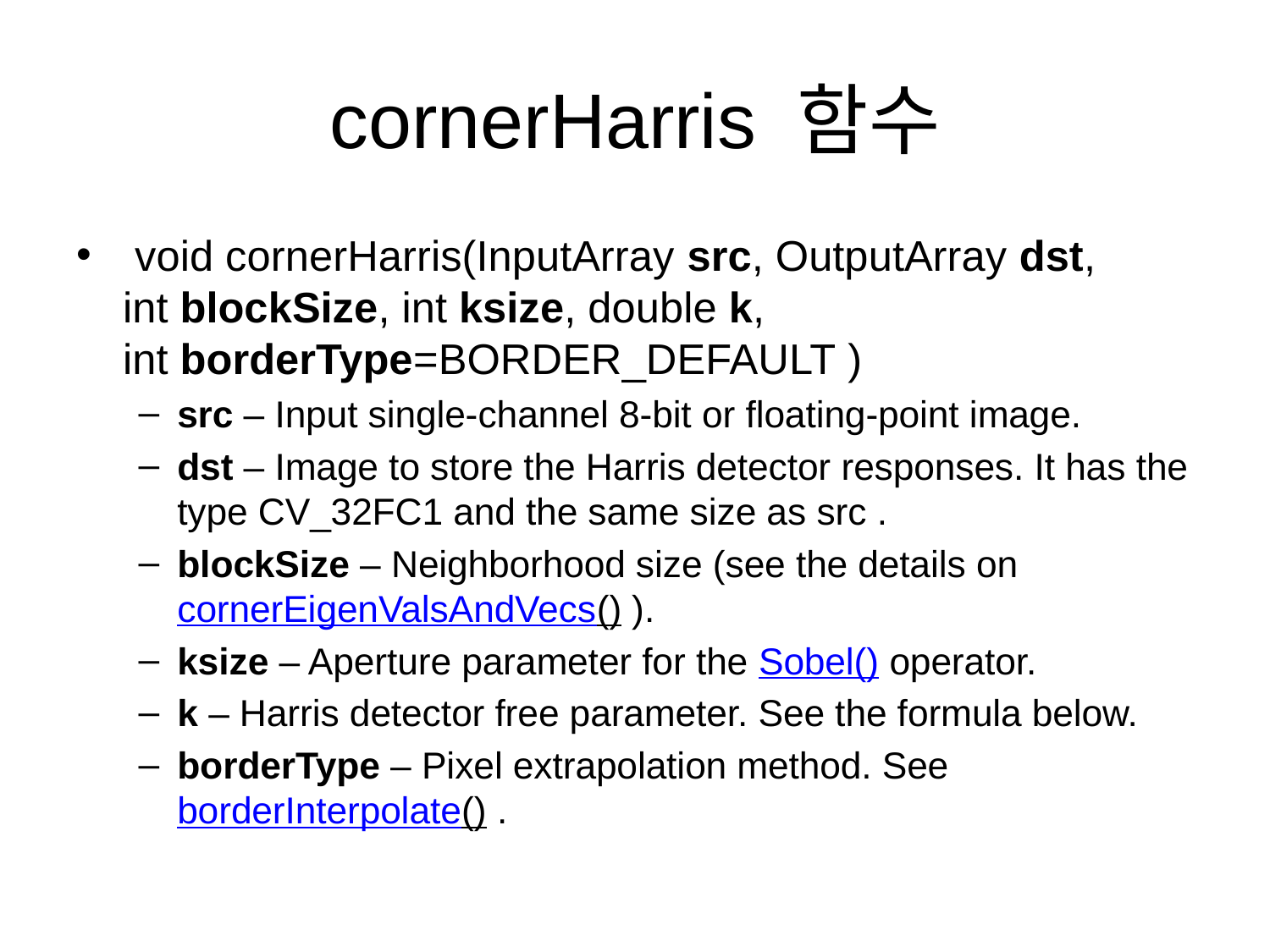

# cornerHarris 함수
 void cornerHarris(InputArray src, OutputArray dst, int blockSize, int ksize, double k, int borderType=BORDER_DEFAULT )
src – Input single-channel 8-bit or floating-point image.
dst – Image to store the Harris detector responses. It has the type CV_32FC1 and the same size as src .
blockSize – Neighborhood size (see the details on cornerEigenValsAndVecs() ).
ksize – Aperture parameter for the Sobel() operator.
k – Harris detector free parameter. See the formula below.
borderType – Pixel extrapolation method. See borderInterpolate() .